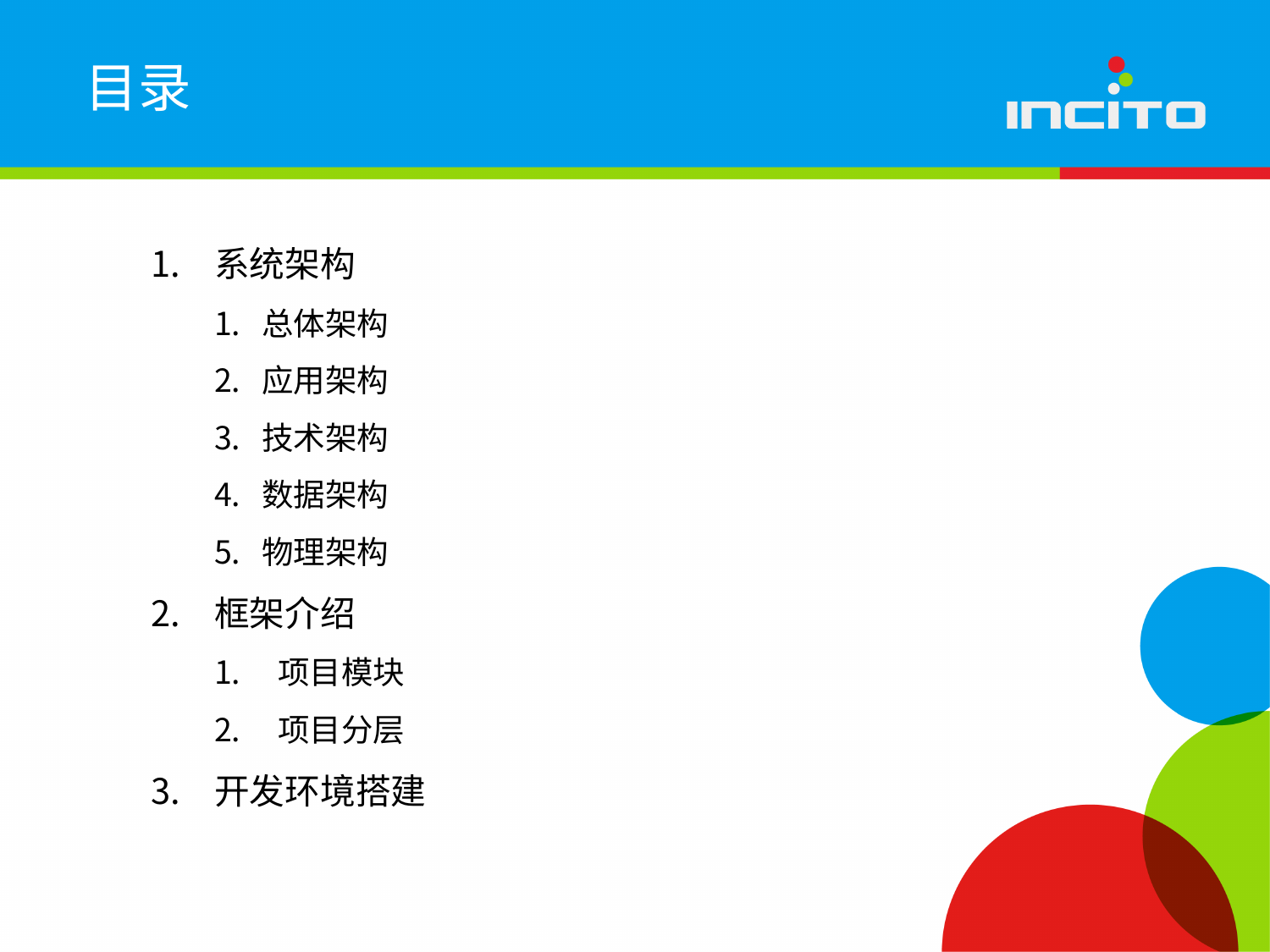

目录
系统架构
总体架构
应用架构
技术架构
数据架构
物理架构
框架介绍
项目模块
项目分层
开发环境搭建